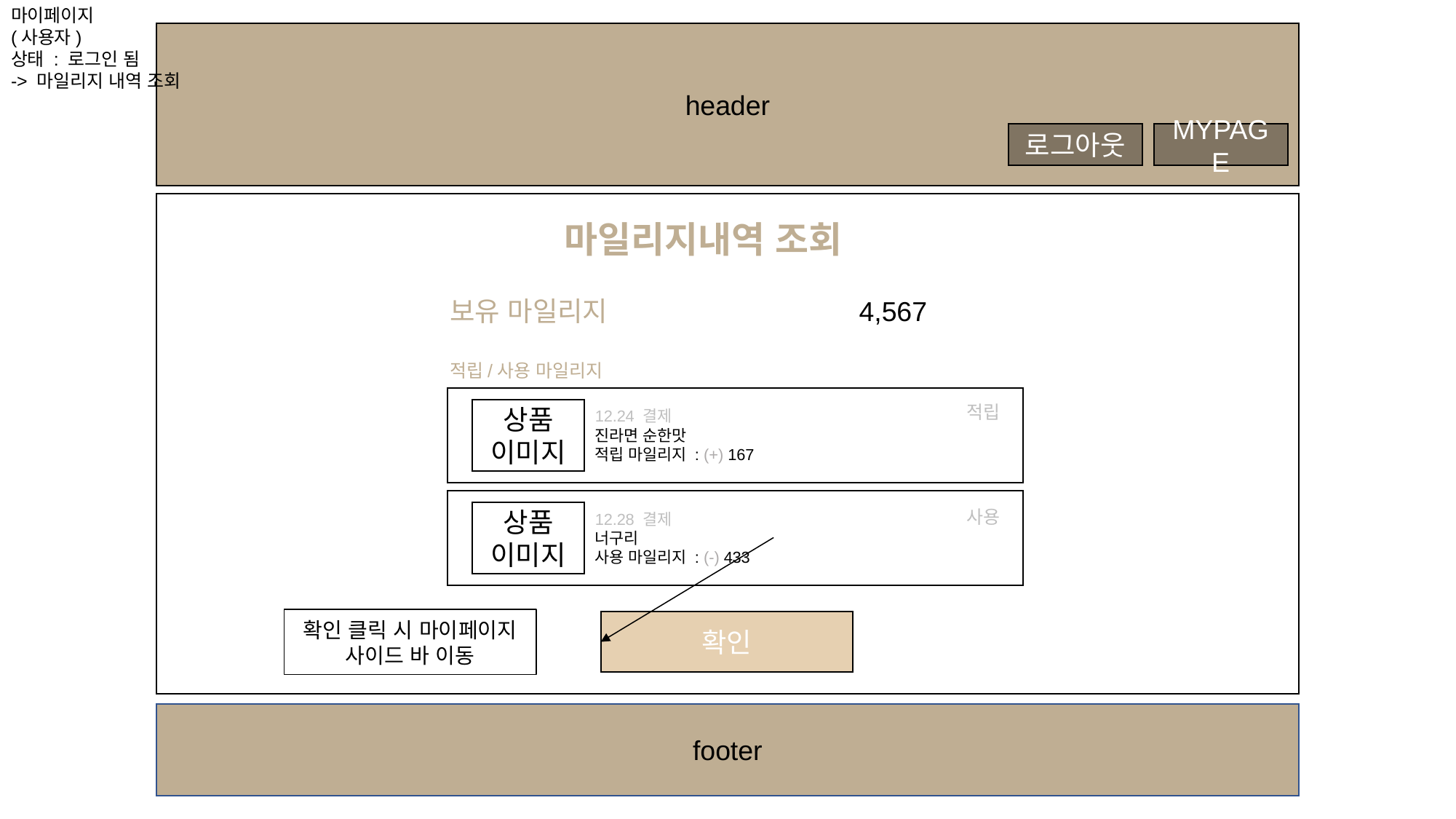

마이페이지
(사용자)
상태 : 로그인 됨
-> 마일리지 내역 조회
header
로그아웃
MYPAGE

마일리지내역 조회
보유 마일리지                                4,567

적립/사용 마일리지

상품 이미지
12.24 결제
진라면 순한맛
적립 마일리지 : (+) 167
적립

상품 이미지
12.28 결제
너구리
사용 마일리지 : (-) 433
사용
확인 클릭 시 마이페이지 사이드 바 이동
확인
footer